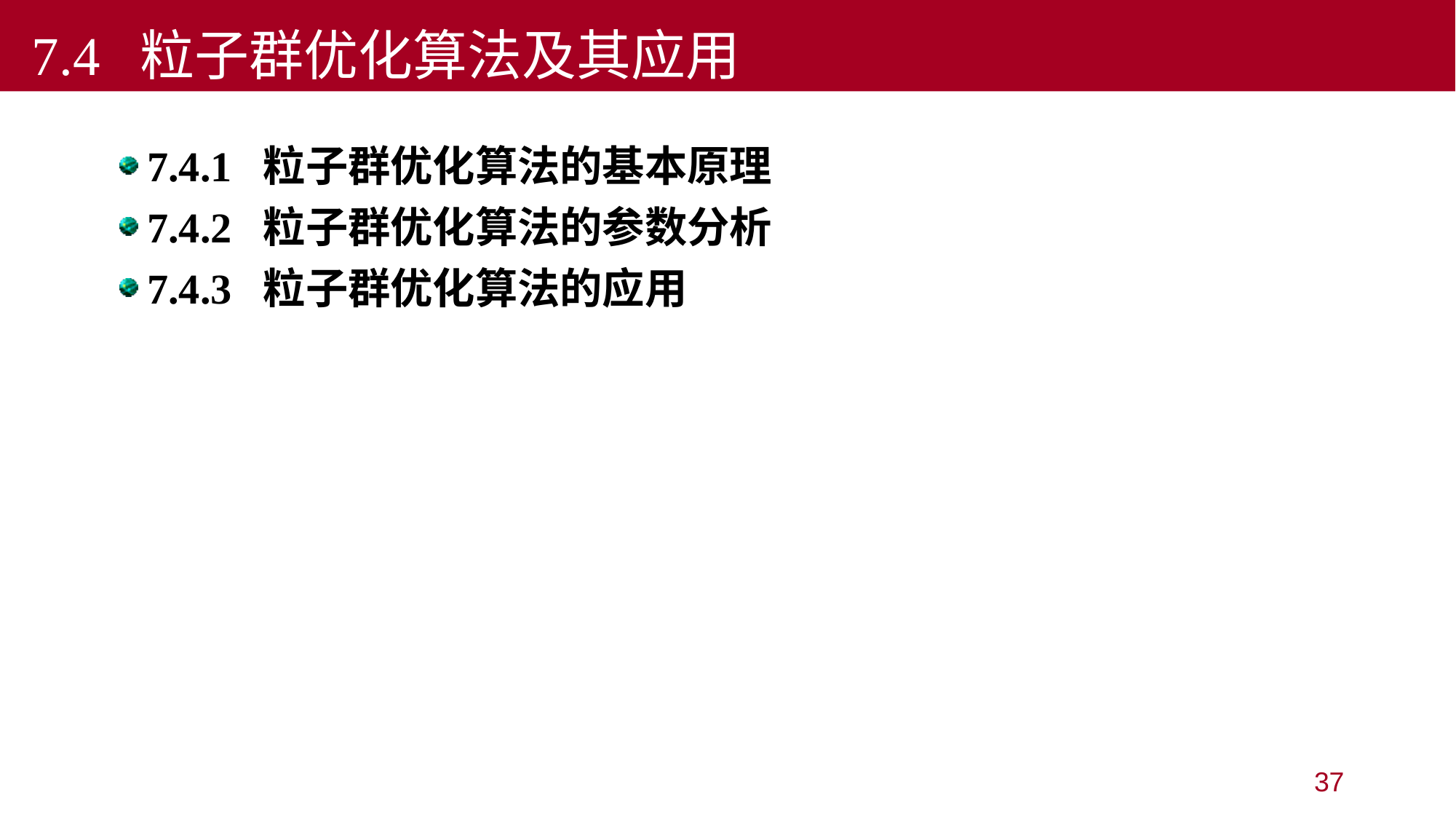

7.4  粒子群优化算法及其应用
7.4.1  粒子群优化算法的基本原理
7.4.2  粒子群优化算法的参数分析
7.4.3  粒子群优化算法的应用

37